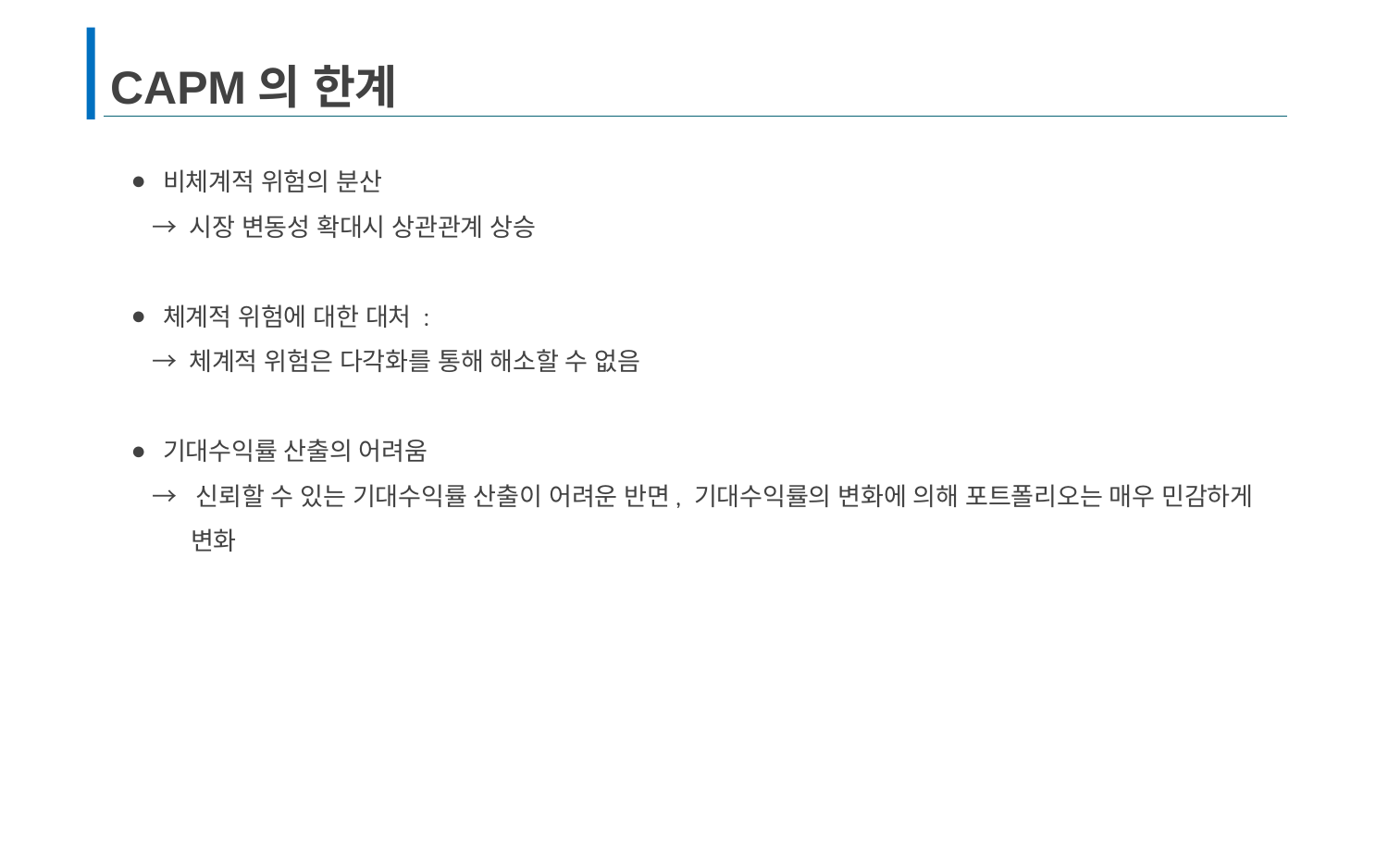

# CAPM의 한계
비체계적 위험의 분산
   → 시장 변동성 확대시 상관관계 상승

체계적 위험에 대한 대처 :
   → 체계적 위험은 다각화를 통해 해소할 수 없음

기대수익률 산출의 어려움
   →  신뢰할 수 있는 기대수익률 산출이 어려운 반면, 기대수익률의 변화에 의해 포트폴리오는 매우 민감하게 변화